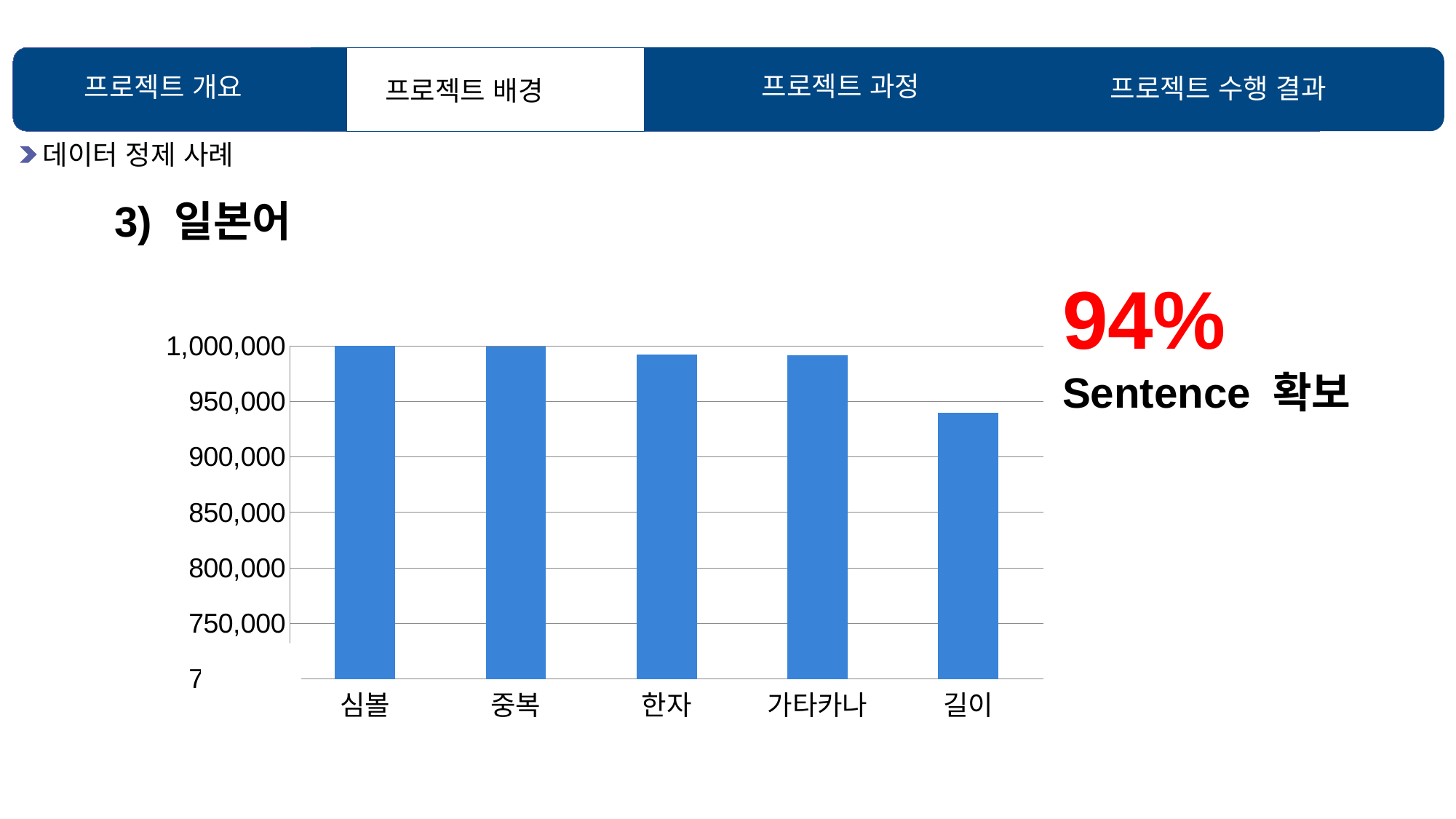

프로젝트 과정
프로젝트 개요
프로젝트 수행 결과
프로젝트 배경
데이터 정제 사례

3) 일본어

94%
Sentence 확보

### Chart

| Category | 열2 |
|---|---|
| 심볼 | 1000000.0 |
| 중복 | 999766.0 |
| 한자 | 992463.0 |
| 가타카나 | 991469.0 |
| 길이 | 939904.0 |